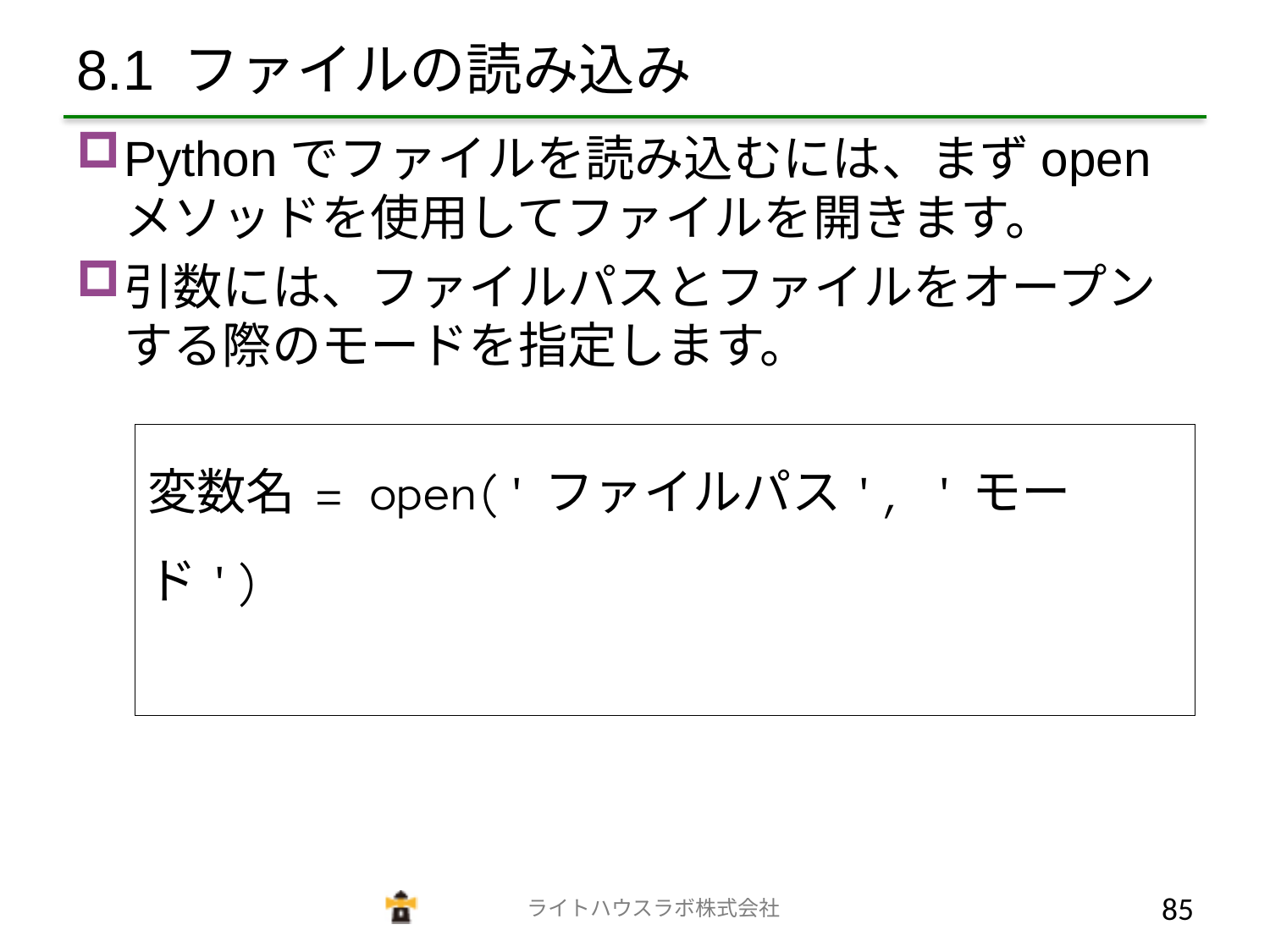

# 8.1 ファイルの読み込み
Pythonでファイルを読み込むには、まずopenメソッドを使用してファイルを開きます。
引数には、ファイルパスとファイルをオープンする際のモードを指定します。

変数名 = open('ファイルパス', 'モード')
　　　　　　　　　　　　　ライトハウスラボ株式会社
85